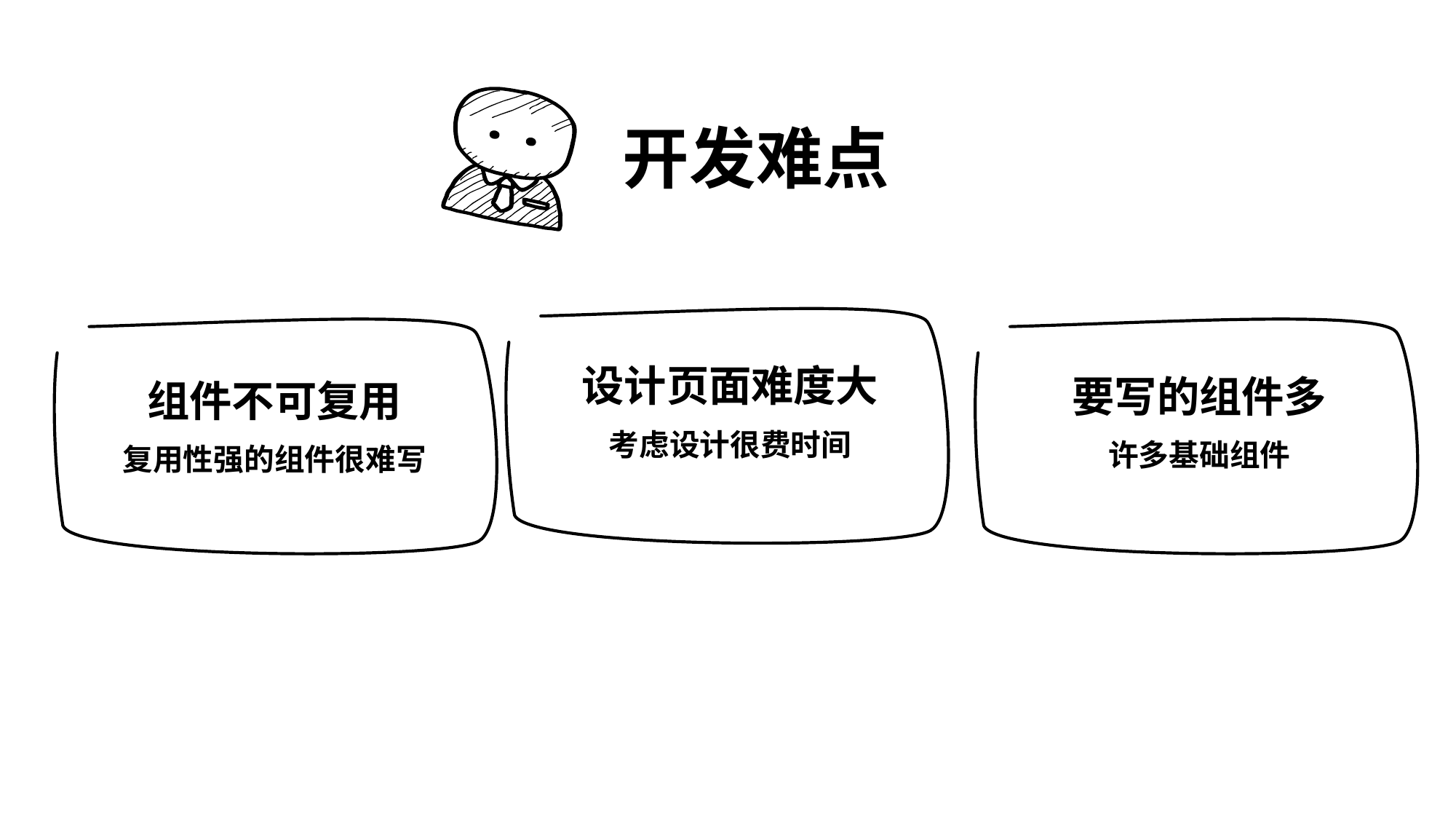

开发难点

设计页面难度大

考虑设计很费时间
要写的组件多

许多基础组件
组件不可复用

复用性强的组件很难写